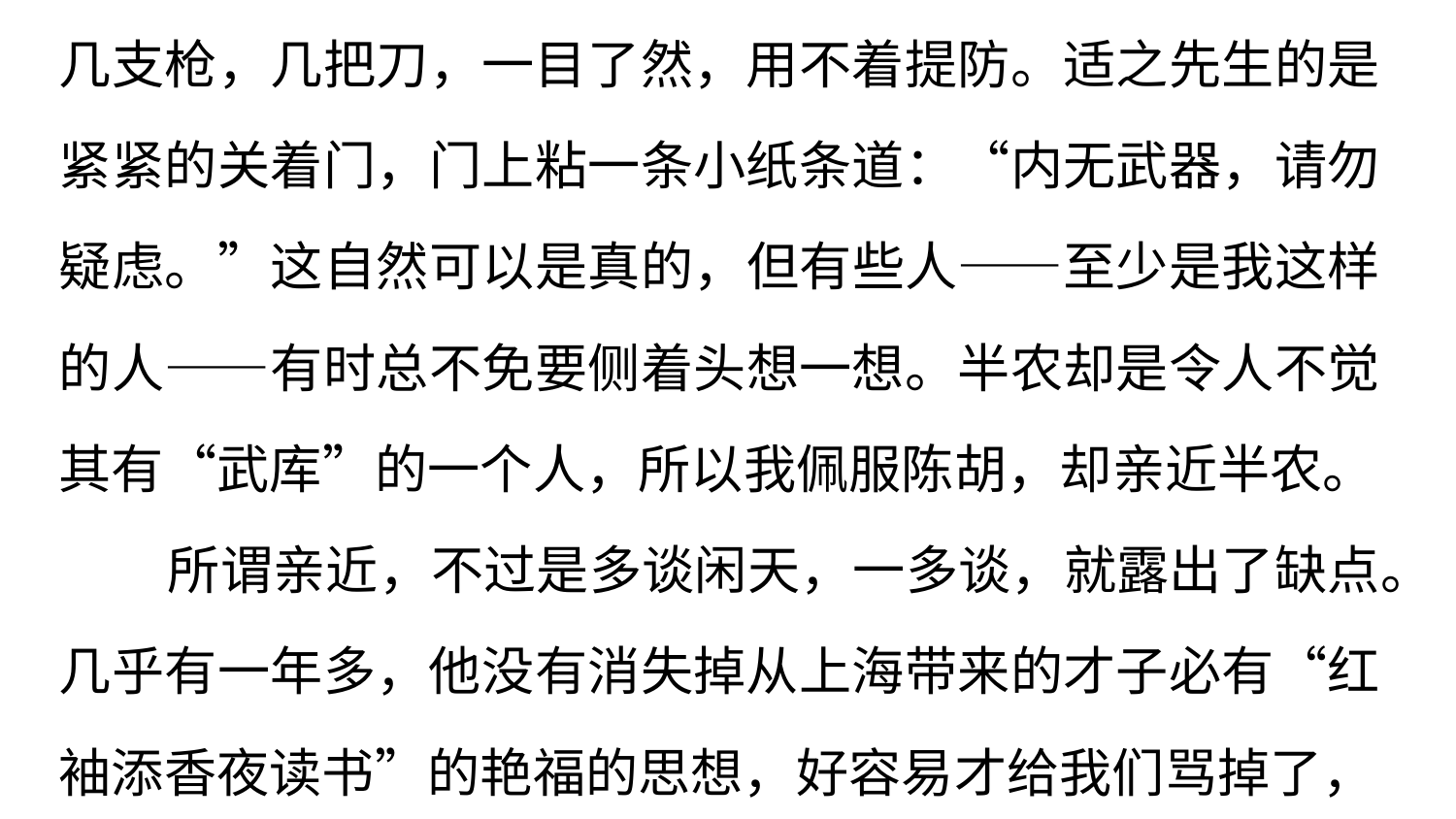

几支枪，几把刀，一目了然，用不着提防。适之先生的是紧紧的关着门，门上粘一条小纸条道：“内无武器，请勿疑虑。”这自然可以是真的，但有些人——至少是我这样的人——有时总不免要侧着头想一想。半农却是令人不觉其有“武库”的一个人，所以我佩服陈胡，却亲近半农。
        所谓亲近，不过是多谈闲天，一多谈，就露出了缺点。几乎有一年多，他没有消失掉从上海带来的才子必有“红袖添香夜读书”的艳福的思想，好容易才给我们骂掉了，